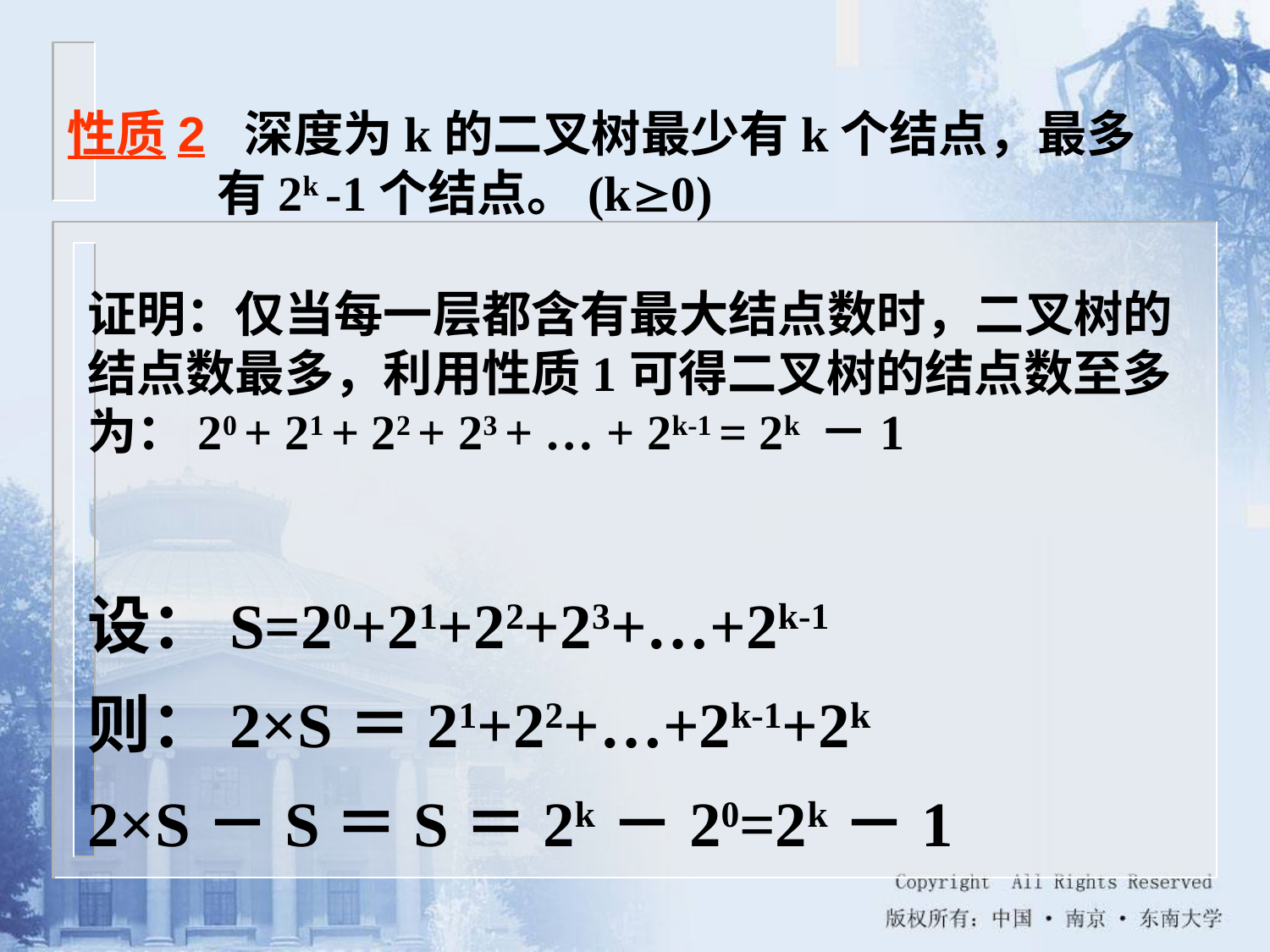

性质2  深度为k的二叉树最少有k个结点，最多有2k -1个结点。(k≥0)
证明：仅当每一层都含有最大结点数时，二叉树的结点数最多，利用性质1可得二叉树的结点数至多为：20 + 21 + 22 + 23 + … + 2k-1 = 2k －1
设：S=20+21+22+23+…+2k-1
则：2×S＝21+22+…+2k-1+2k
2×S－S＝S＝2k－20=2k－1